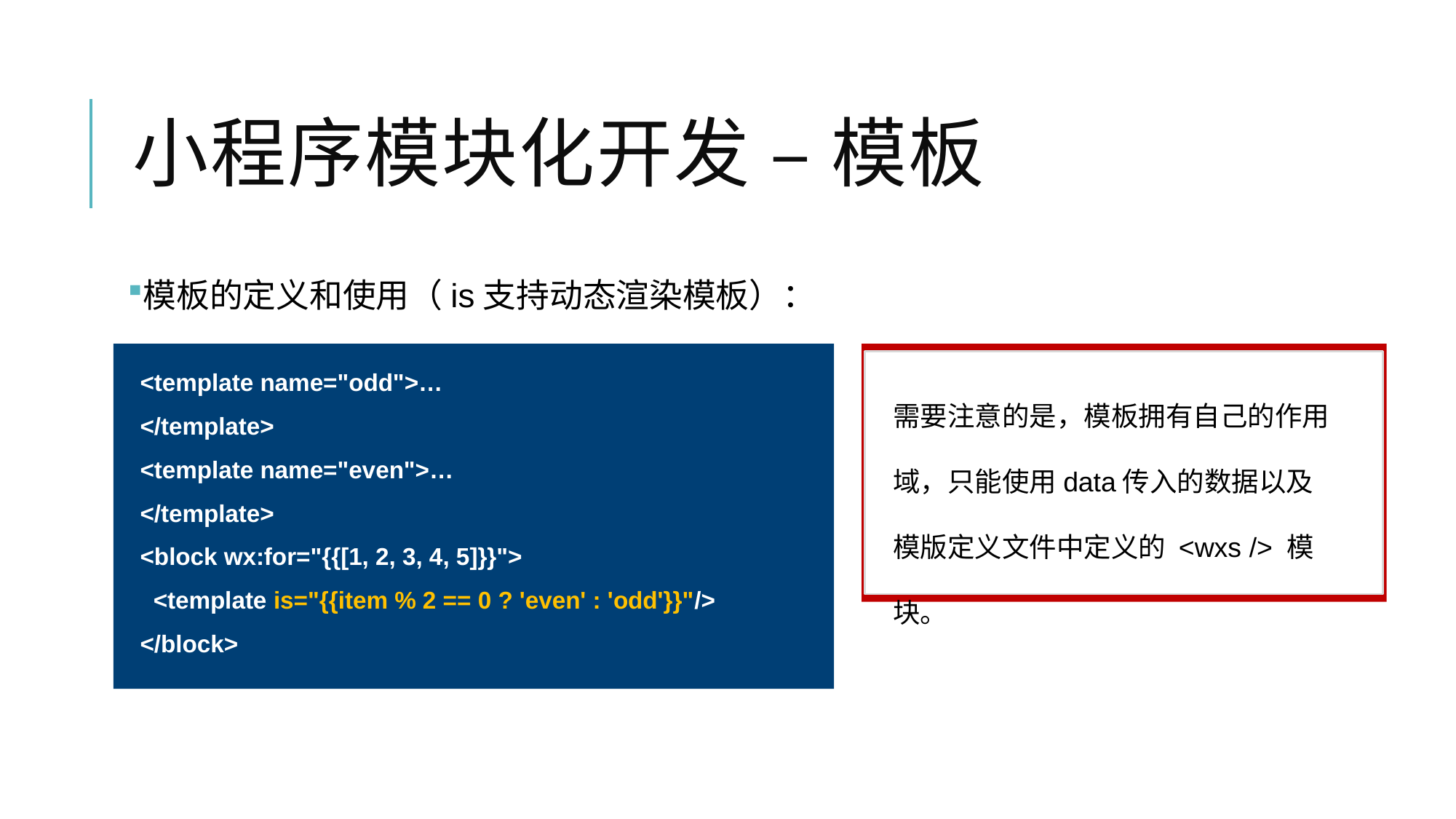

# 小程序模块化开发 – 模板
模板的定义和使用（is支持动态渲染模板）：

<template name="odd">…
</template>
<template name="even">…
</template>
<block wx:for="{{[1, 2, 3, 4, 5]}}">
  <template is="{{item % 2 == 0 ? 'even' : 'odd'}}"/>
</block>

需要注意的是，模板拥有自己的作用域，只能使用data传入的数据以及模版定义文件中定义的 <wxs /> 模块。